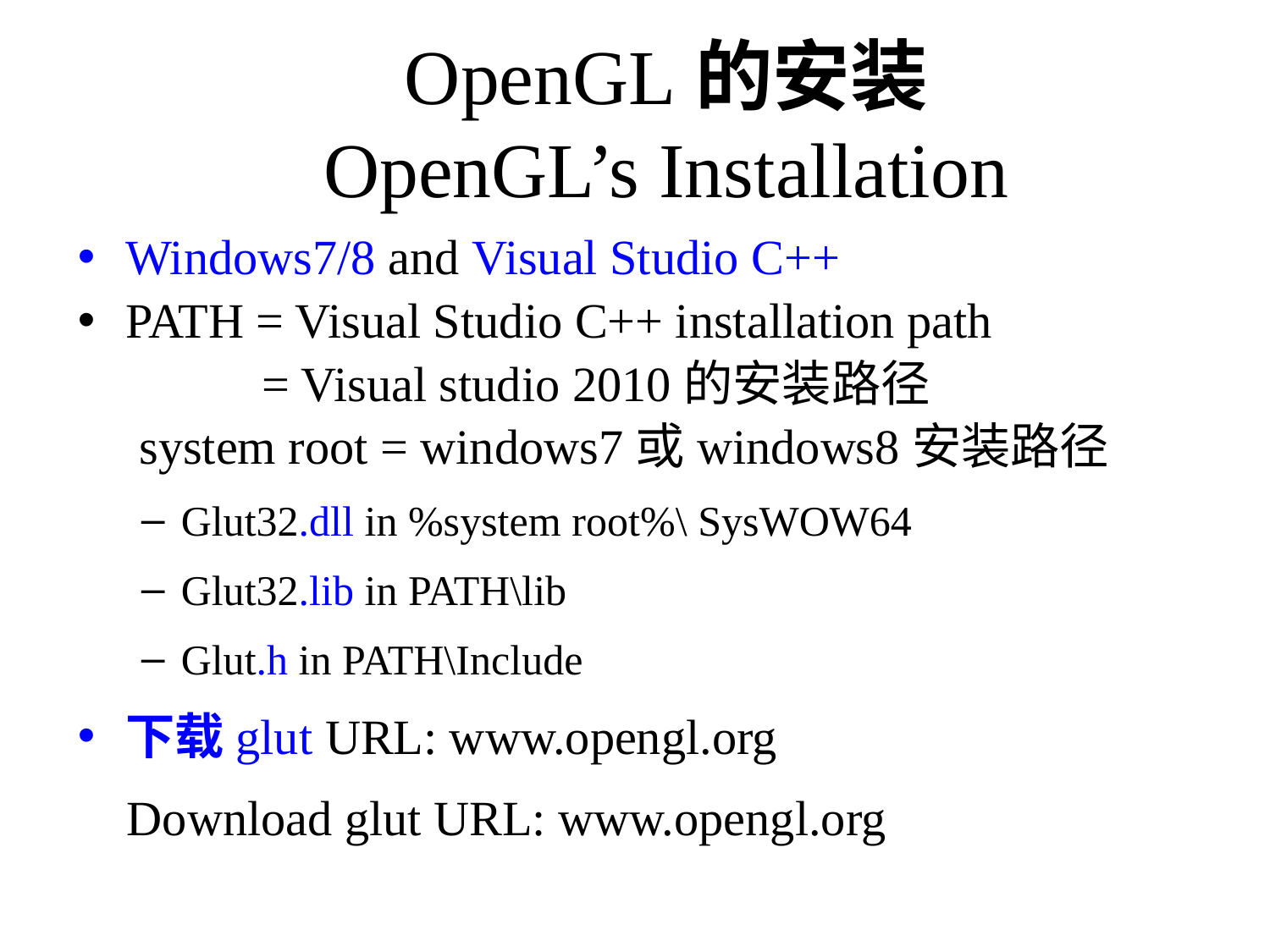

# OpenGL的安装 OpenGL’s Installation
Windows7/8 and Visual Studio C++
PATH = Visual Studio C++ installation path
               = Visual studio 2010的安装路径
     system root = windows7或windows8安装路径
Glut32.dll in %system root%\ SysWOW64
Glut32.lib in PATH\lib
Glut.h in PATH\Include
下载glut URL: www.opengl.org
    Download glut URL: www.opengl.org